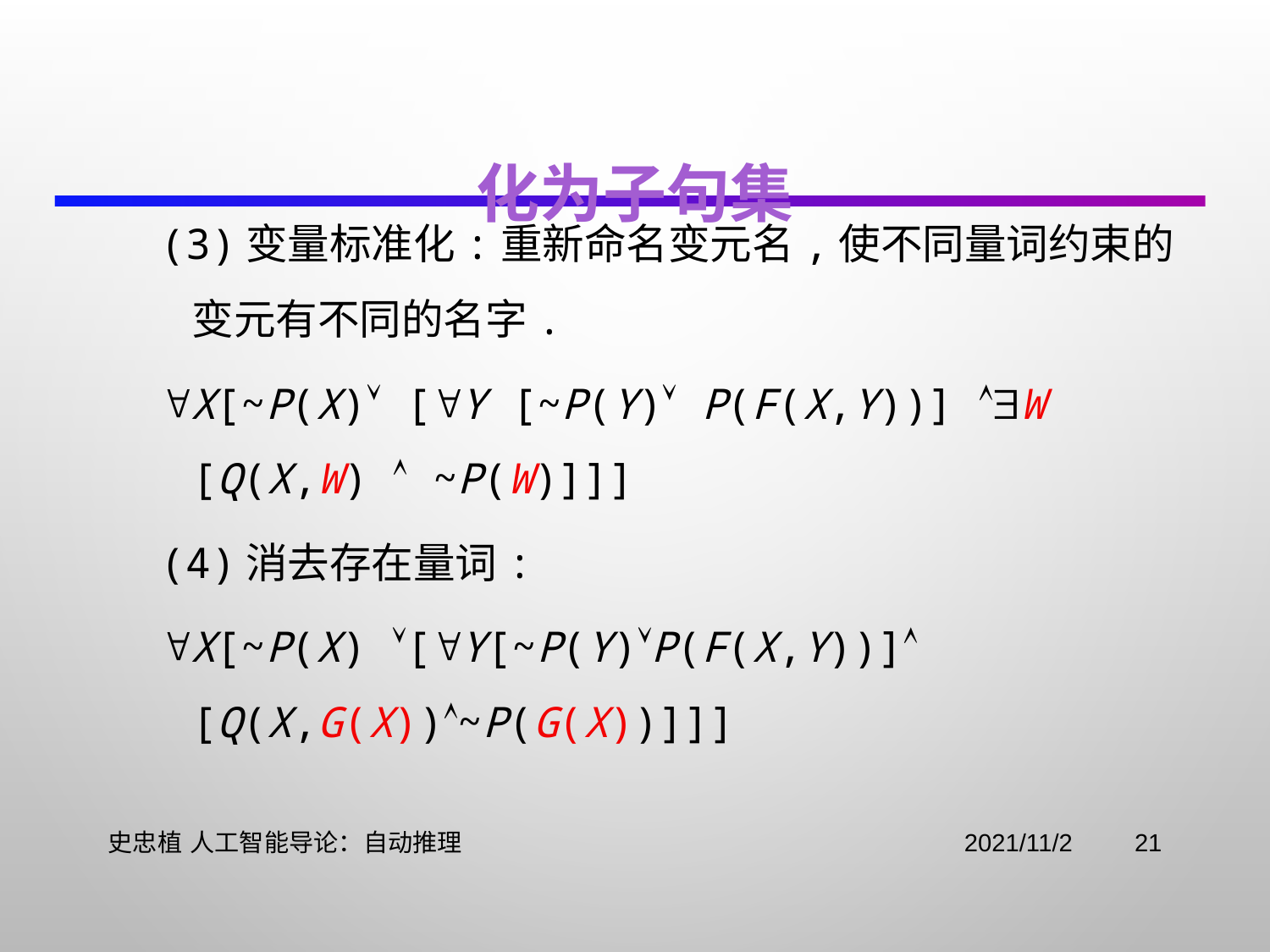

# 化为子句集
(3)变量标准化:重新命名变元名,使不同量词约束的变元有不同的名字.
∀x[~P(x)∨ [∀y [~P(y)∨ P(f(x,y))] ∧∃w [Q(x,w) ∧ ~P(w)]]]
(4)消去存在量词:
∀x[~P(x) ∨[∀y[~P(y)∨P(f(x,y))]∧ [Q(x,g(x))∧~P(g(x))]]]

史忠植 人工智能导论：自动推理
2021/11/2
21